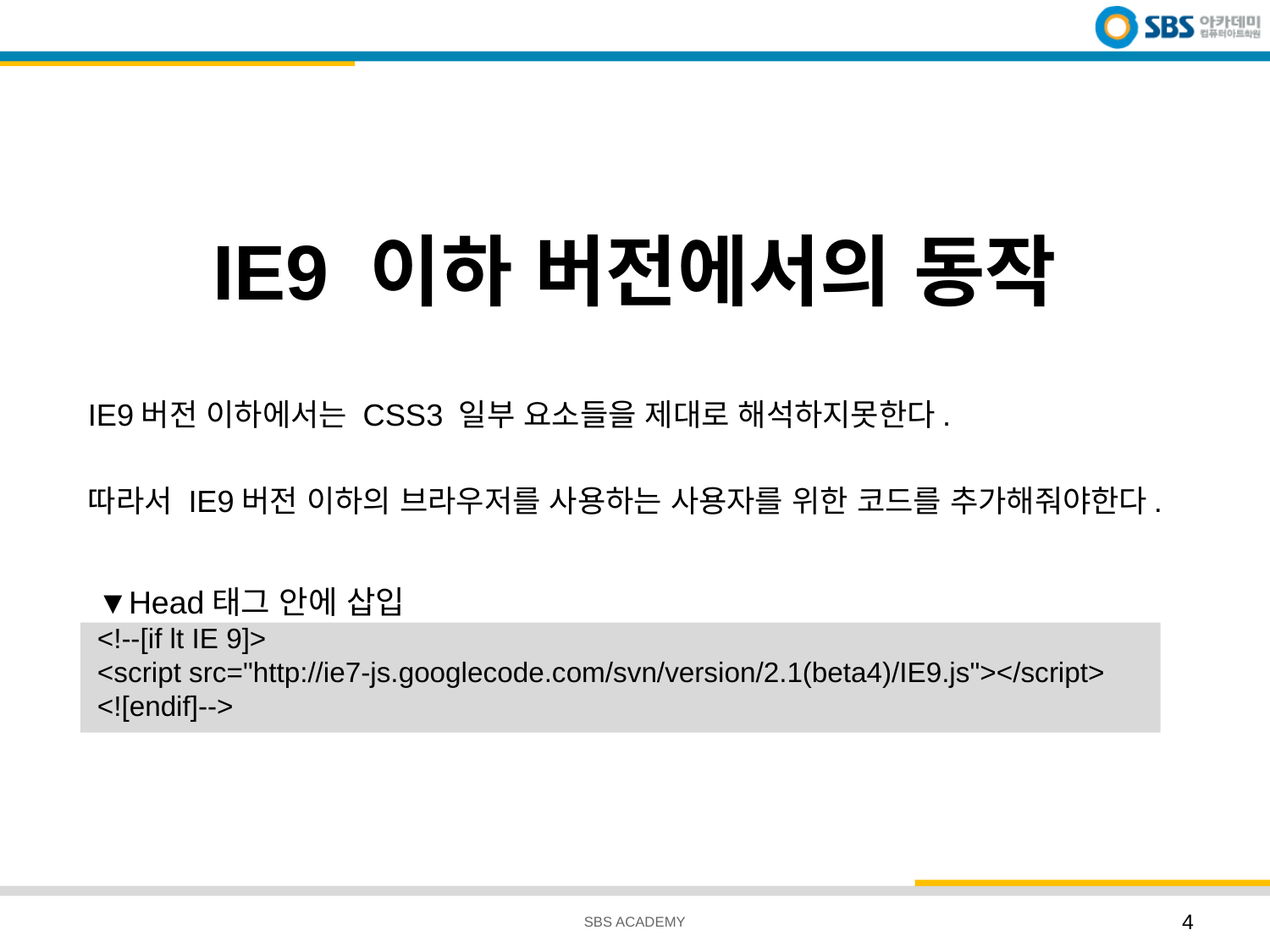

# IE9 이하 버전에서의 동작

IE9버전 이하에서는 CSS3 일부 요소들을 제대로 해석하지못한다.

따라서 IE9버전 이하의 브라우저를 사용하는 사용자를 위한 코드를 추가해줘야한다.

▼Head태그 안에 삽입
<!--[if lt IE 9]>
<script src="http://ie7-js.googlecode.com/svn/version/2.1(beta4)/IE9.js"></script>
<![endif]-->

SBS ACADEMY
4